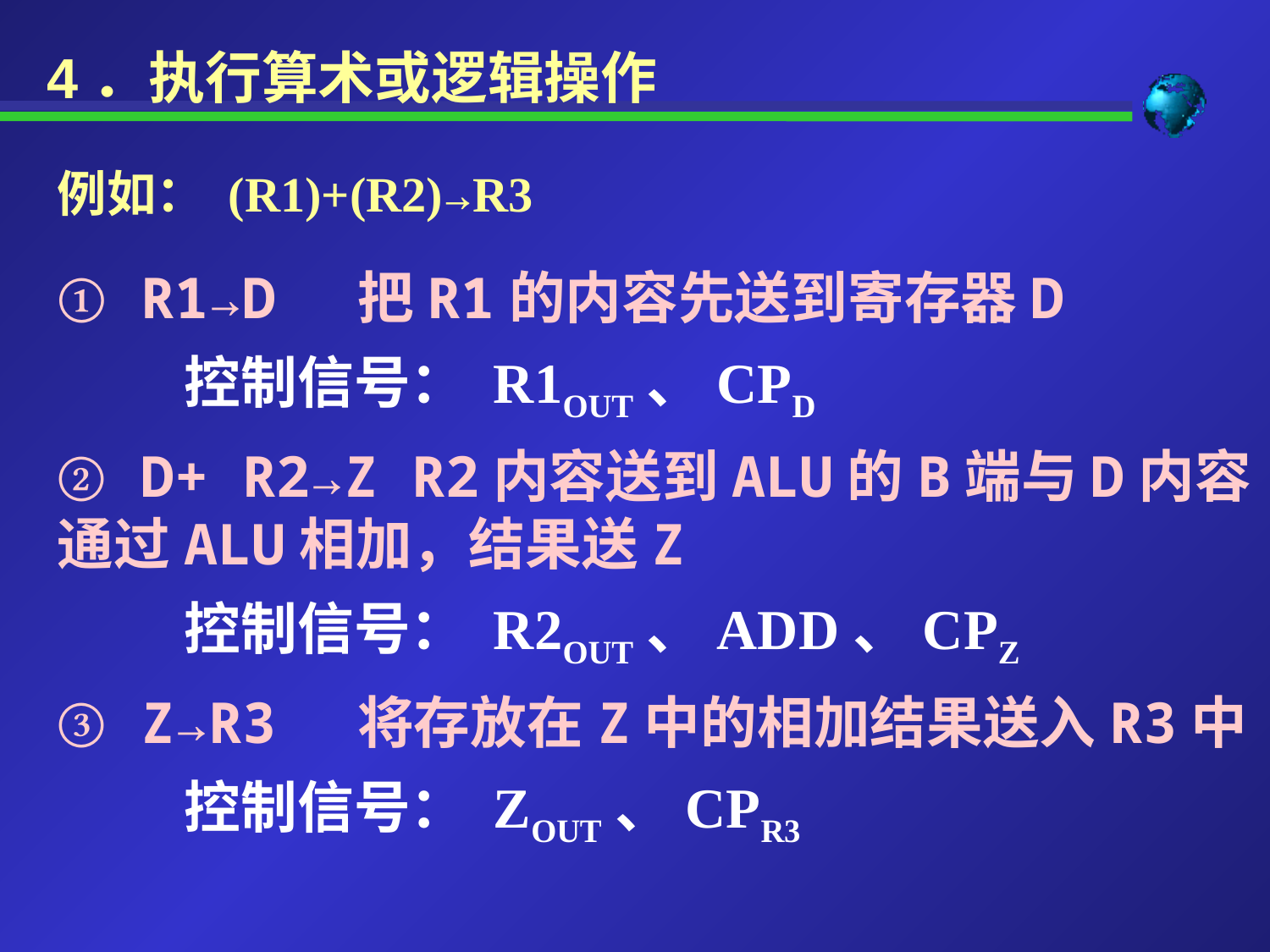

4．执行算术或逻辑操作
例如： (R1)+(R2)→R3
① R1→D  把R1的内容先送到寄存器D
	控制信号： R1OUT、CPD
② D+ R2→Z R2内容送到ALU的B端与D内容通过ALU相加，结果送Z
	控制信号： R2OUT、ADD、CPZ
③ Z→R3  将存放在Z中的相加结果送入R3中
	控制信号： ZOUT、CPR3
41